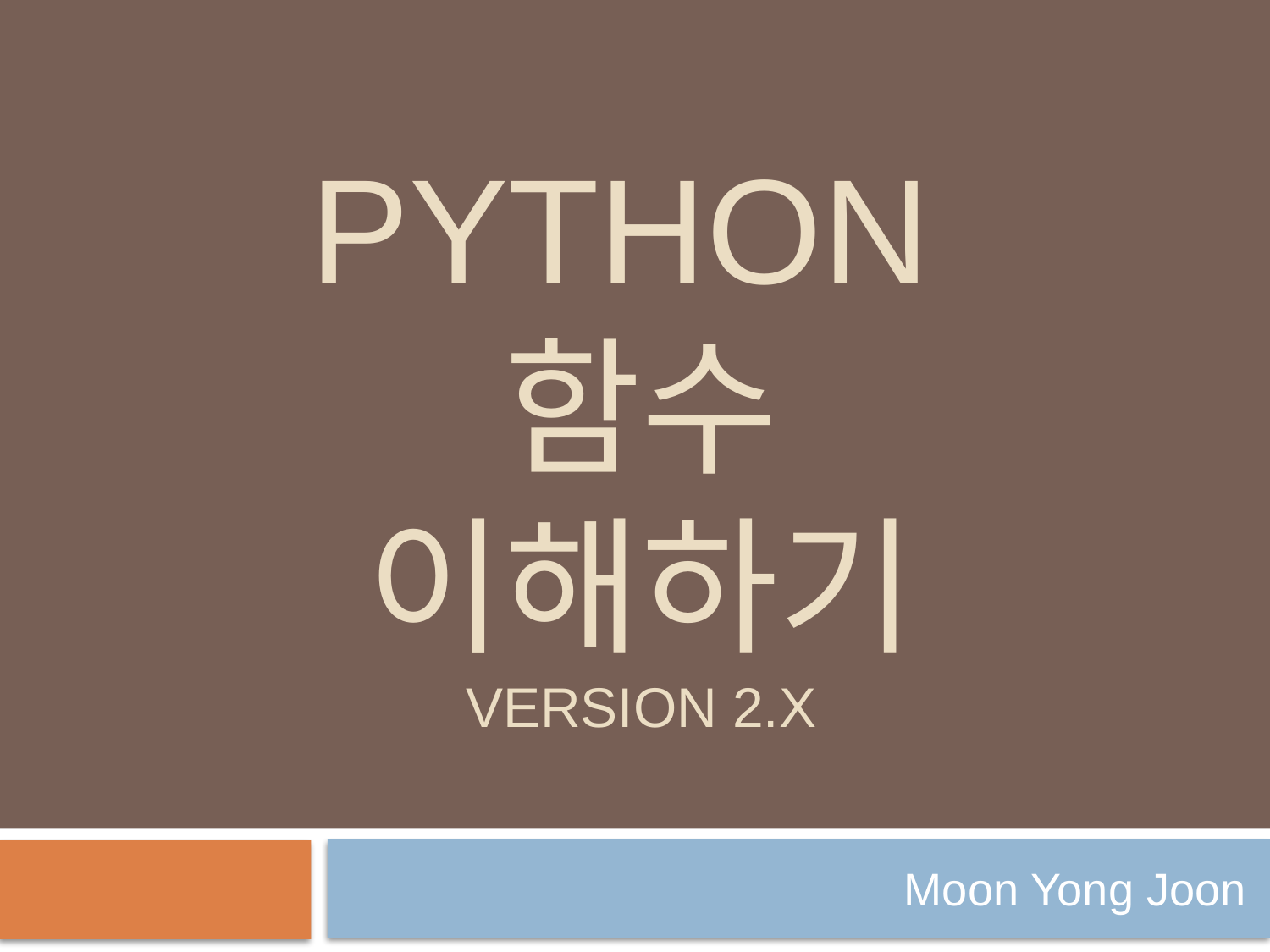

# Python 함수 이해하기 version 2.x
Moon Yong Joon